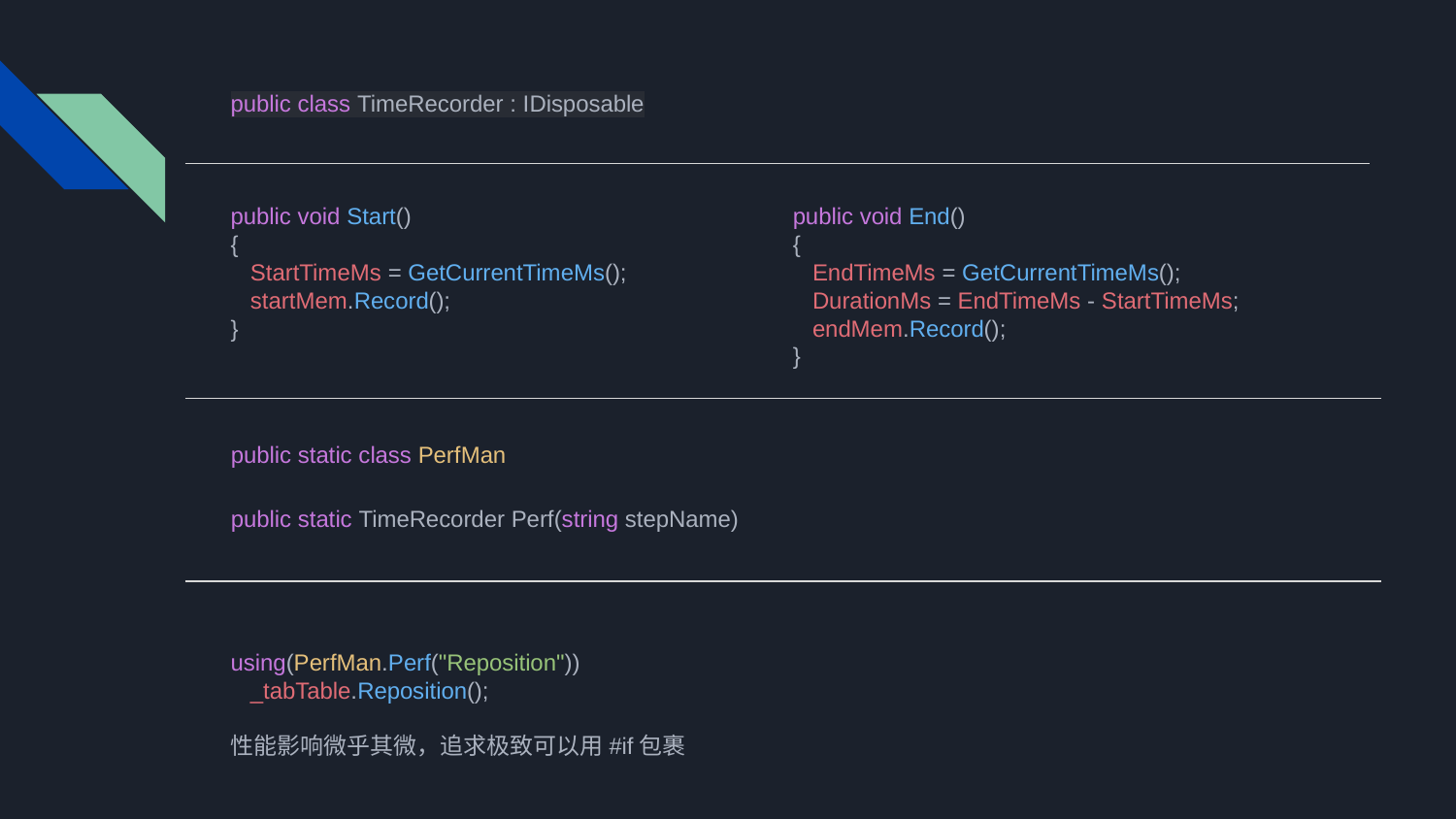

public class TimeRecorder : IDisposable
public void Start()
{
   StartTimeMs = GetCurrentTimeMs();
   startMem.Record();
}
public void End()
{
   EndTimeMs = GetCurrentTimeMs();
   DurationMs = EndTimeMs - StartTimeMs;
   endMem.Record();
}
public static class PerfMan
public static TimeRecorder Perf(string stepName)

using(PerfMan.Perf("Reposition"))
   _tabTable.Reposition();

性能影响微乎其微，追求极致可以用#if包裹